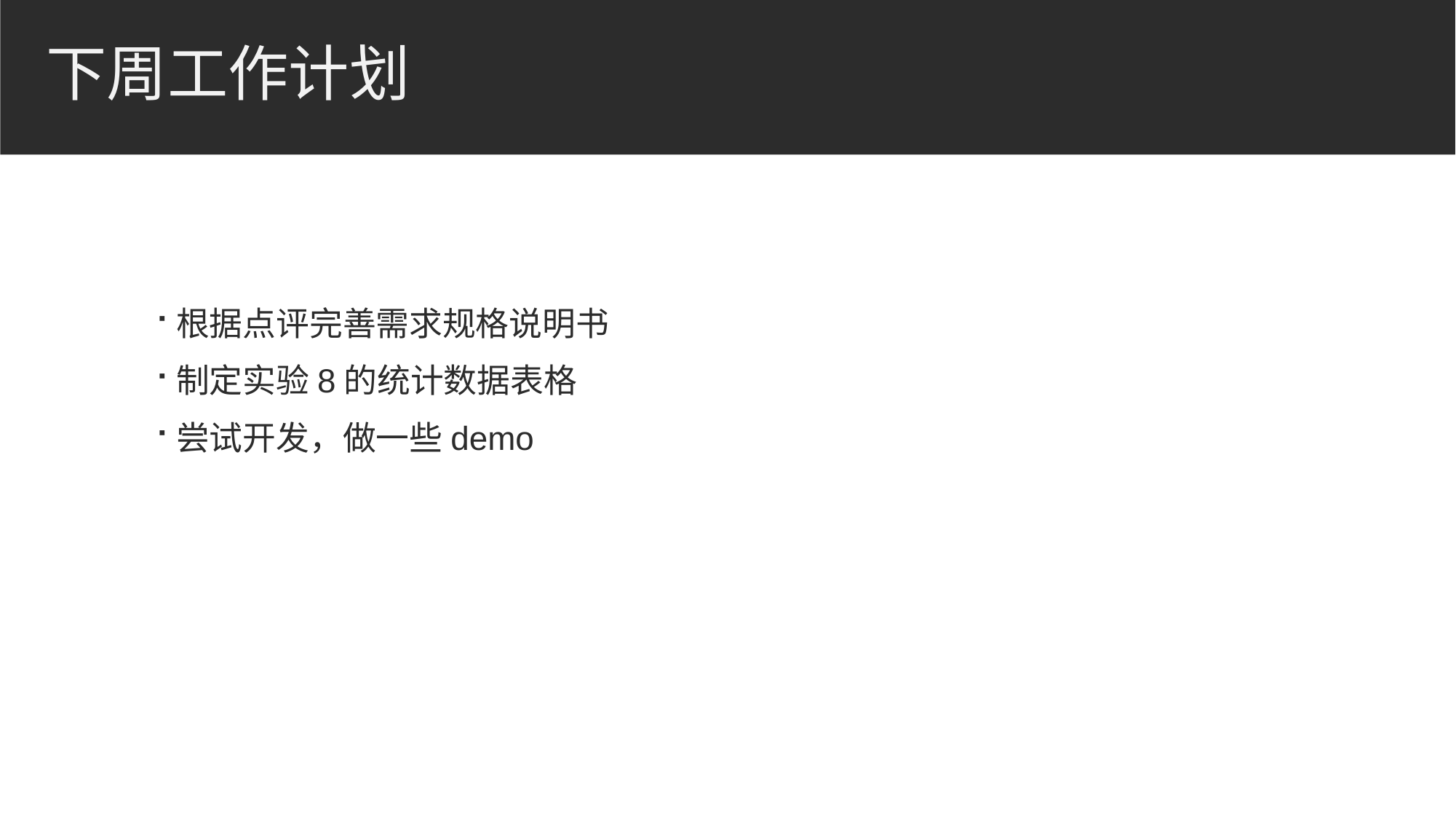

# 下周工作计划

根据点评完善需求规格说明书
制定实验8的统计数据表格
尝试开发，做一些demo